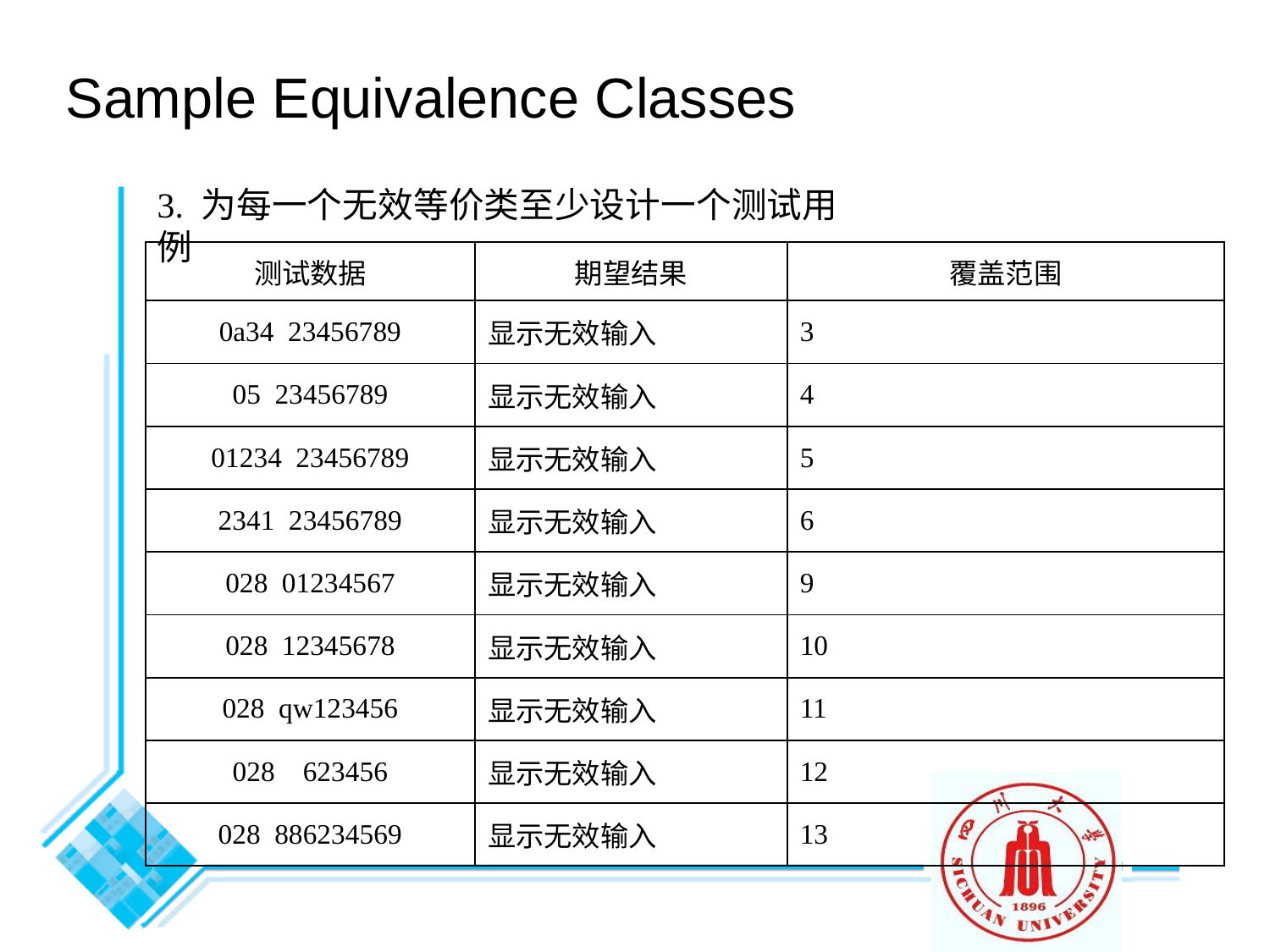

Sample Equivalence Classes
3. 为每一个无效等价类至少设计一个测试用例
| 测试数据 | 期望结果 | 覆盖范围 |
| --- | --- | --- |
| 0a34 23456789 | 显示无效输入 | 3 |
| 05 23456789 | 显示无效输入 | 4 |
| 01234 23456789 | 显示无效输入 | 5 |
| 2341 23456789 | 显示无效输入 | 6 |
| 028 01234567 | 显示无效输入 | 9 |
| 028 12345678 | 显示无效输入 | 10 |
| 028 qw123456 | 显示无效输入 | 11 |
| 028 623456 | 显示无效输入 | 12 |
| 028 886234569 | 显示无效输入 | 13 |